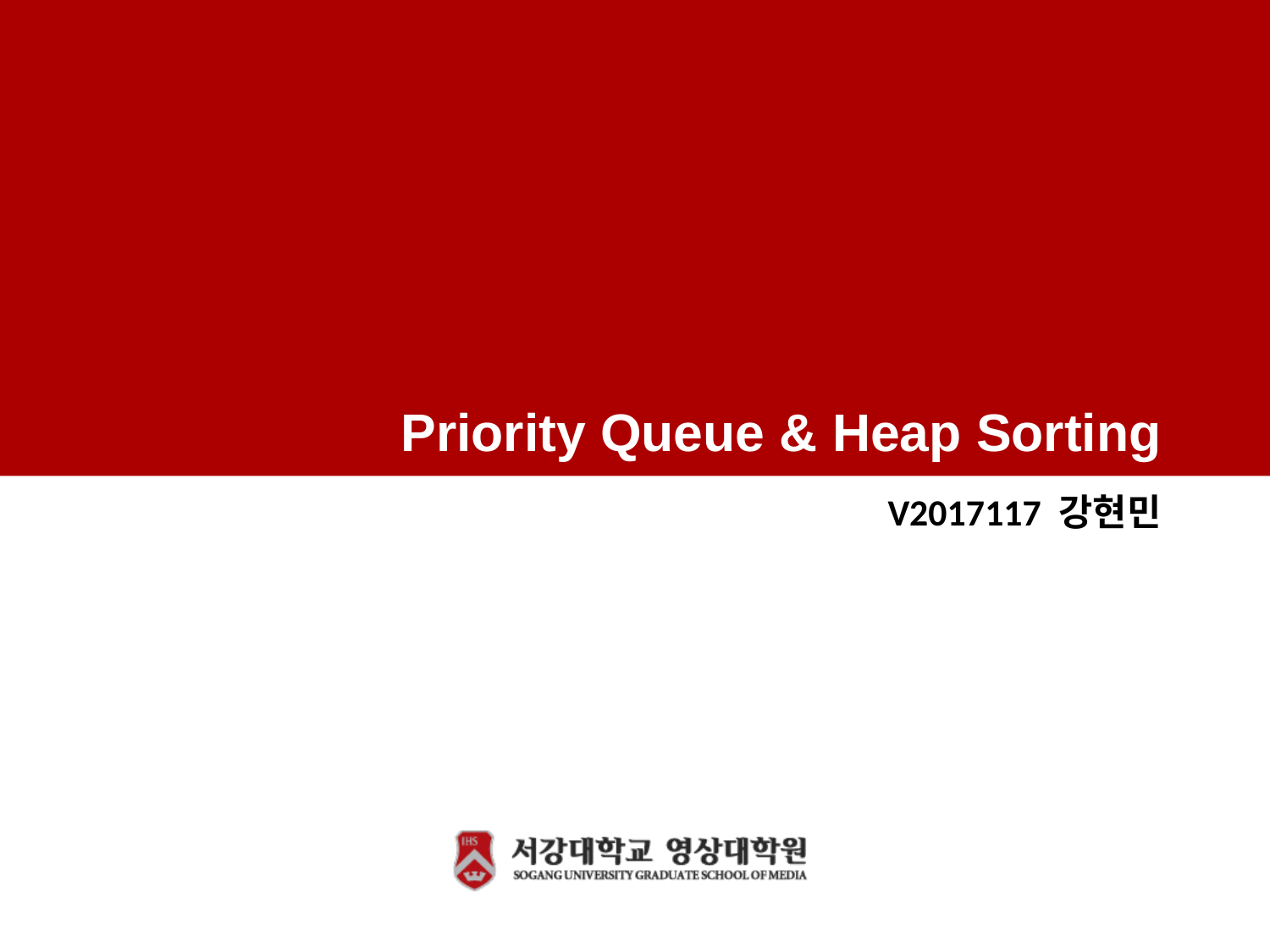

# Priority Queue & Heap Sorting
V2017117 강현민